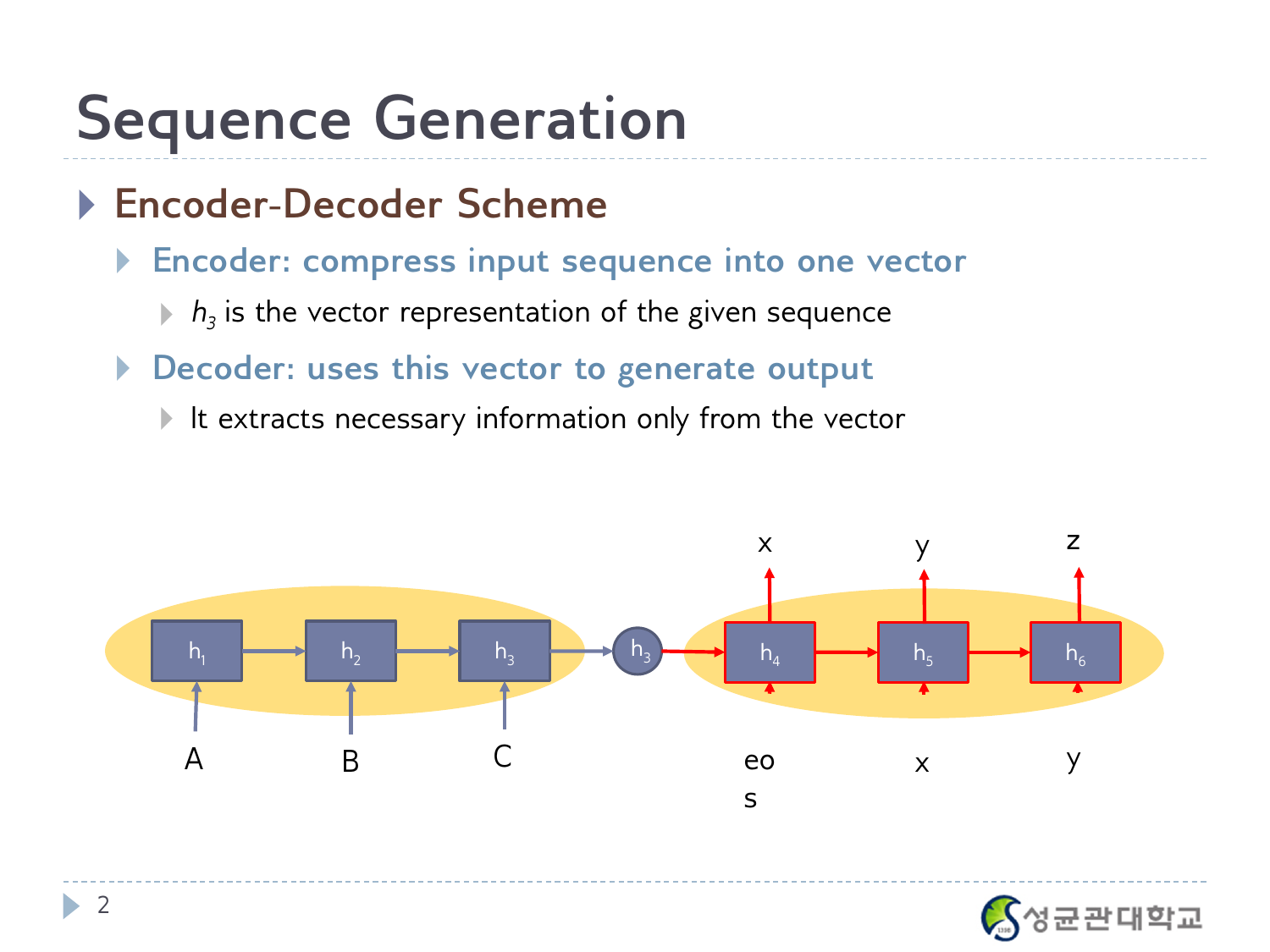

# Sequence Generation
실제로 기계번역을 해보면 잘 안된다.
RNN의 문제 (Vanishing)
Error가 크게 누적된다.
Encoder-Decoder Scheme
Encoder: compress input sequence into one vector
h3 is the vector representation of the given sequence
Decoder: uses this vector to generate output
It extracts necessary information only from the vector
사람은 번역 시..
나는 번역 -> I
가다 번역 -> go

반면에 RNN은..
z
x
y

h1
h2
h3
h4
h5
h6
h3

C
y
A
eos
B
x
2